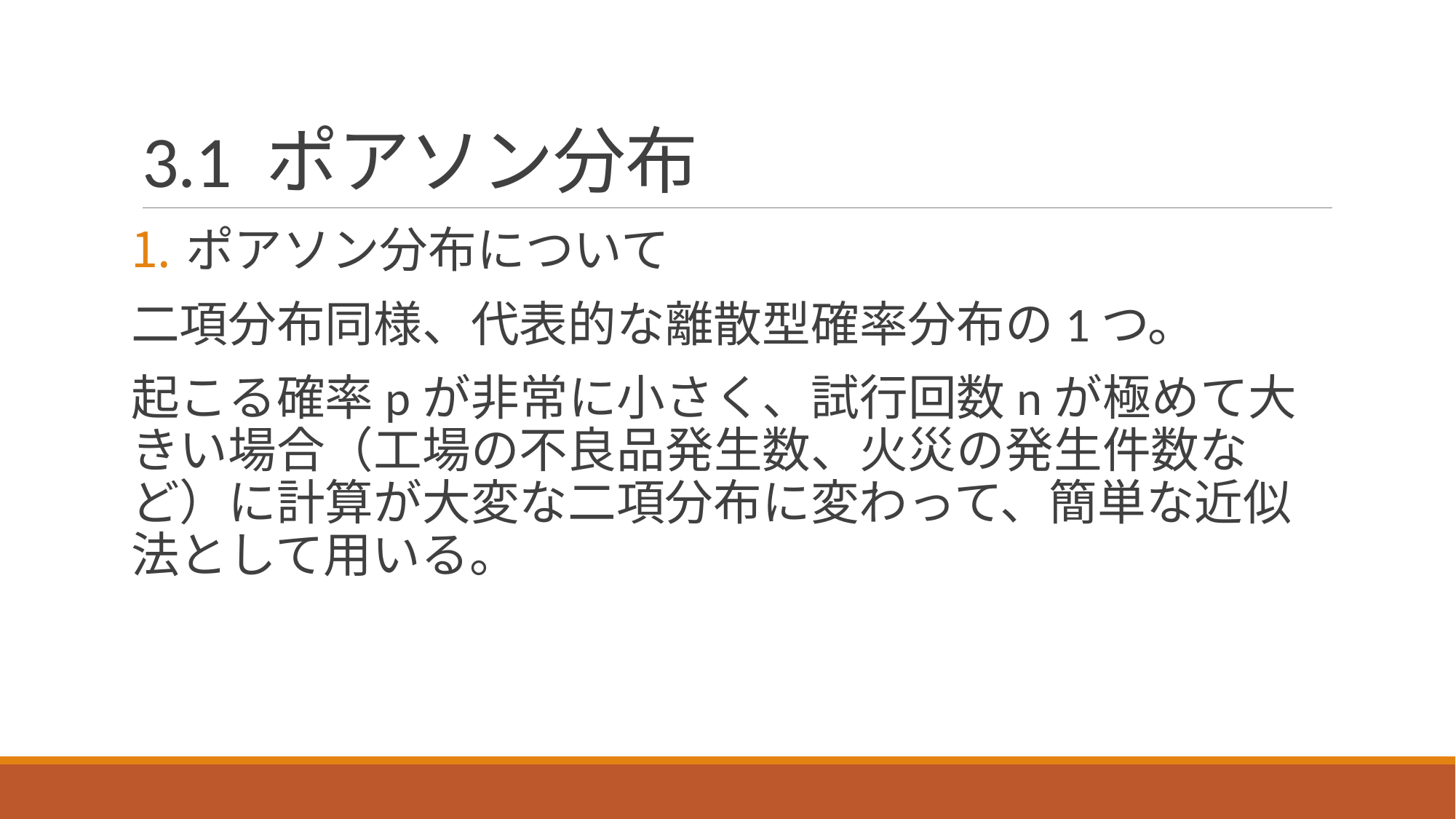

# 3.1 ポアソン分布
ポアソン分布について
二項分布同様、代表的な離散型確率分布の1つ。
起こる確率pが非常に小さく、試行回数nが極めて大きい場合（工場の不良品発生数、火災の発生件数など）に計算が大変な二項分布に変わって、簡単な近似法として用いる。